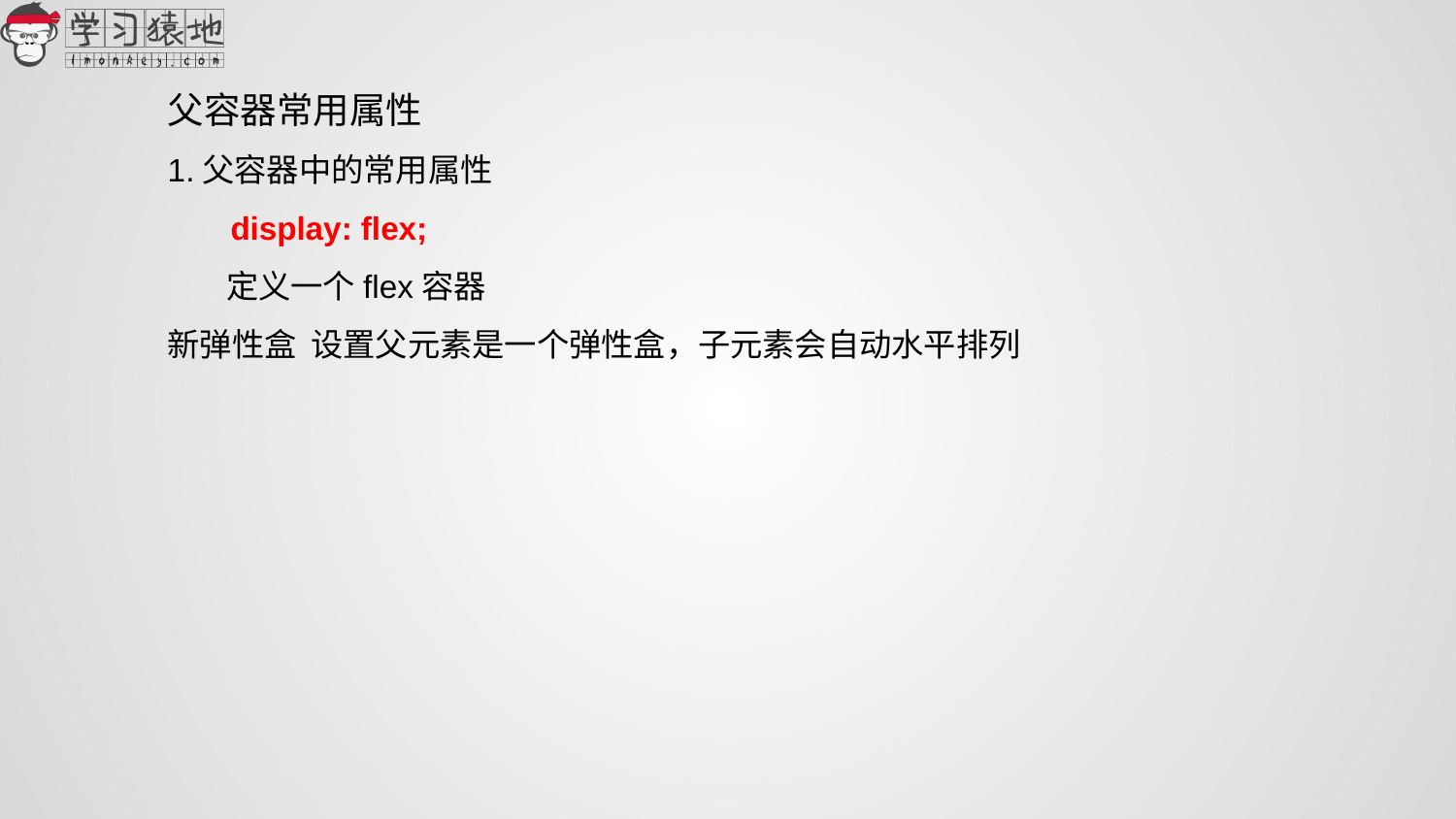

父容器常用属性
1.父容器中的常用属性
       display: flex;
       定义一个flex容器
新弹性盒  设置父元素是一个弹性盒，子元素会自动水平排列